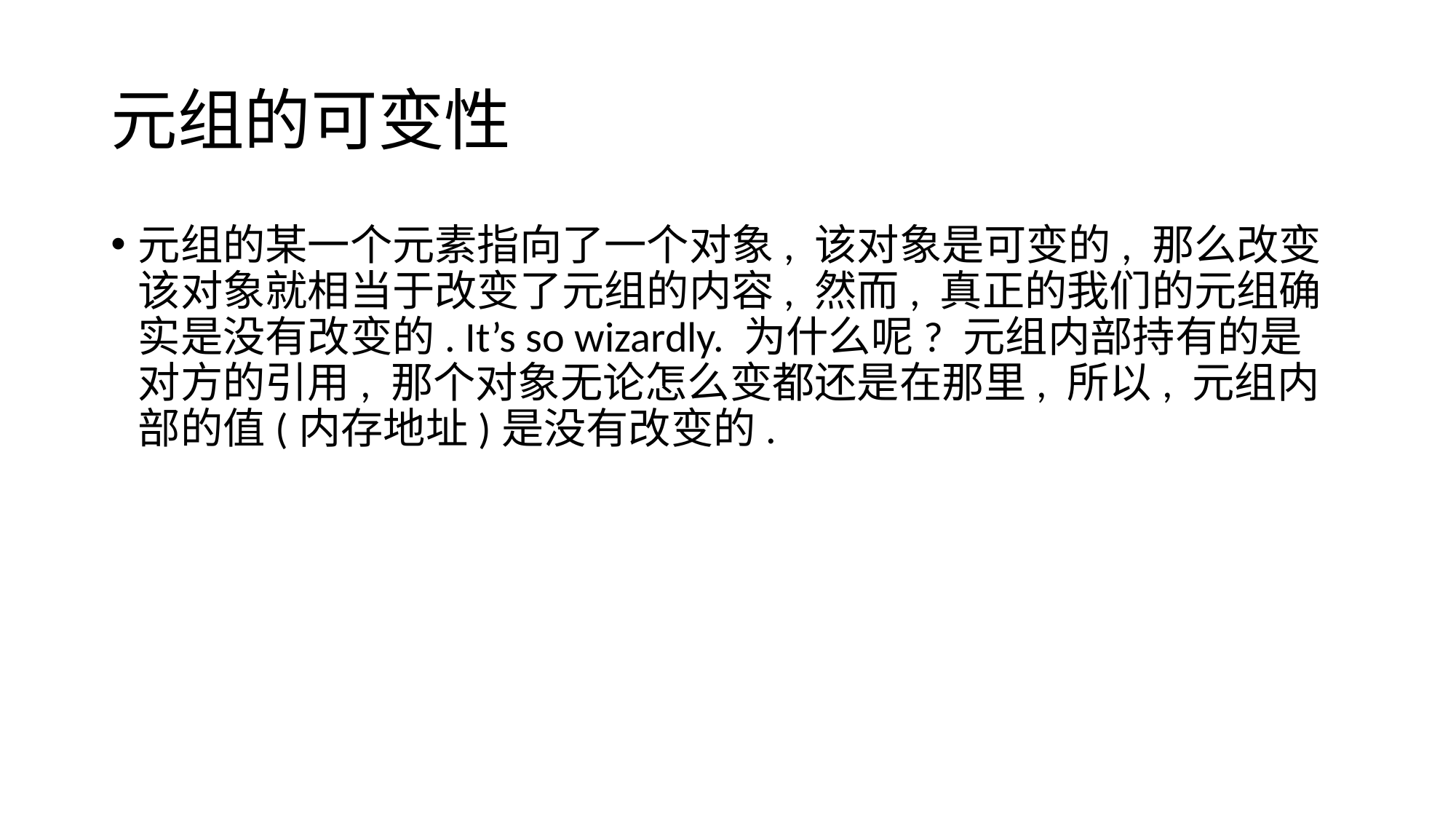

# 元组的可变性
元组的某一个元素指向了一个对象, 该对象是可变的, 那么改变该对象就相当于改变了元组的内容, 然而, 真正的我们的元组确实是没有改变的. It’s so wizardly. 为什么呢? 元组内部持有的是对方的引用, 那个对象无论怎么变都还是在那里, 所以, 元组内部的值(内存地址)是没有改变的.